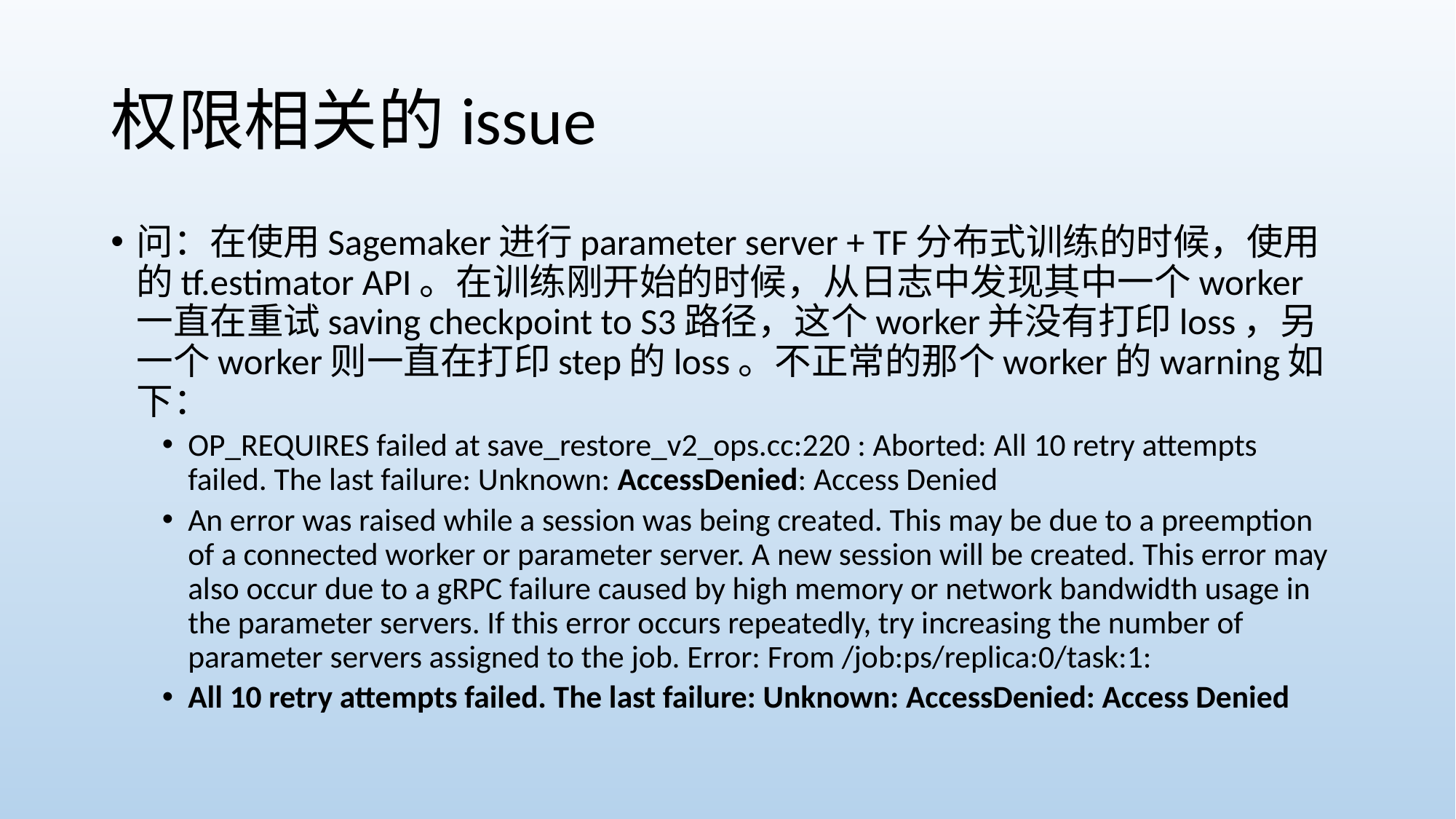

# 权限相关的issue
问：在使用Sagemaker进行parameter server + TF分布式训练的时候，使用的tf.estimator API。在训练刚开始的时候，从日志中发现其中一个worker一直在重试saving checkpoint to S3路径，这个worker并没有打印loss，另一个worker则一直在打印step的loss。不正常的那个worker的warning如下：
OP_REQUIRES failed at save_restore_v2_ops.cc:220 : Aborted: All 10 retry attempts failed. The last failure: Unknown: AccessDenied: Access Denied
An error was raised while a session was being created. This may be due to a preemption of a connected worker or parameter server. A new session will be created. This error may also occur due to a gRPC failure caused by high memory or network bandwidth usage in the parameter servers. If this error occurs repeatedly, try increasing the number of parameter servers assigned to the job. Error: From /job:ps/replica:0/task:1:
All 10 retry attempts failed. The last failure: Unknown: AccessDenied: Access Denied